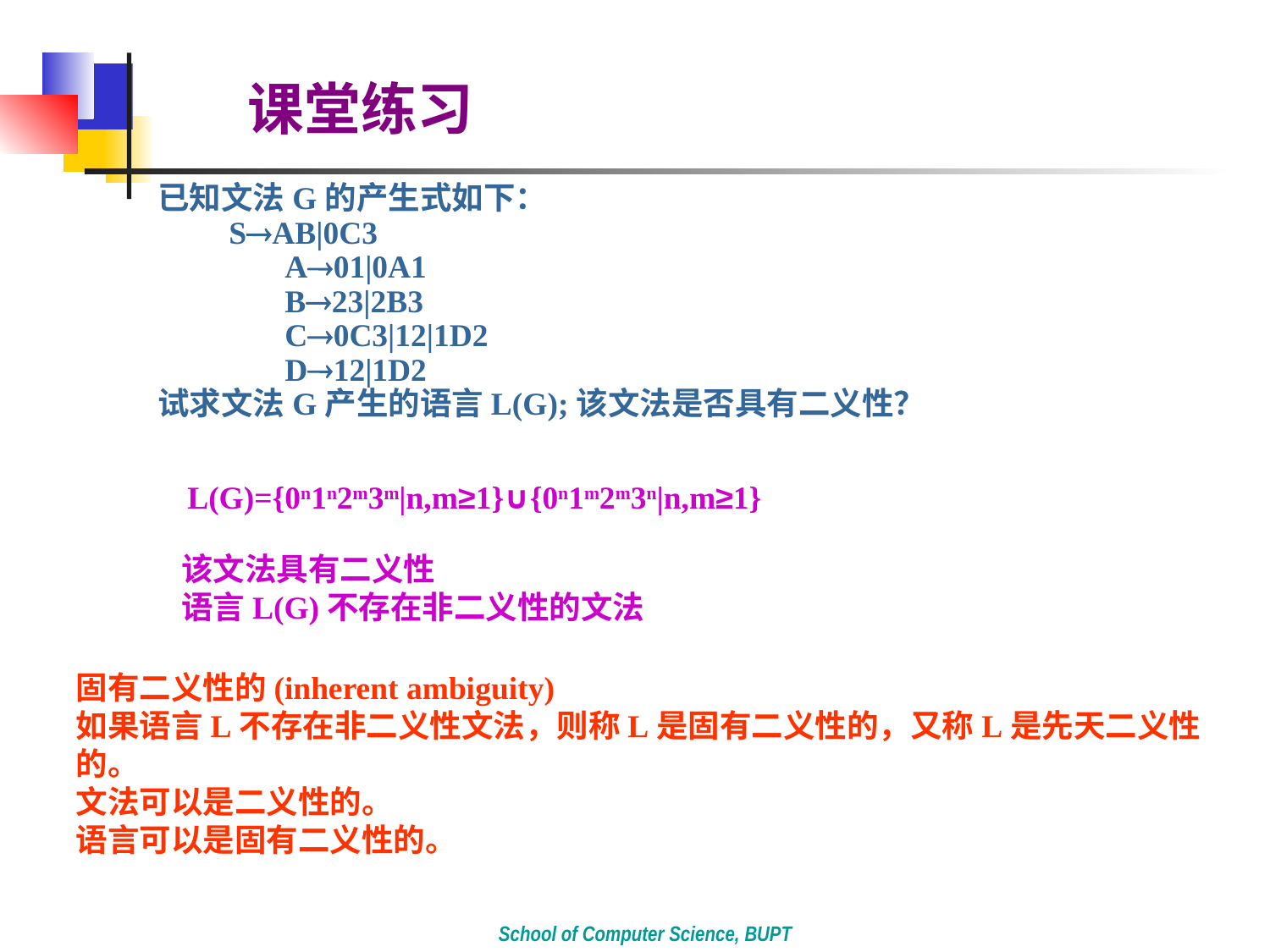

课堂练习
已知文法G的产生式如下：
        S→AB|0C3
	A→01|0A1
	B→23|2B3
	C→0C3|12|1D2
	D→12|1D2
试求文法G产生的语言L(G);该文法是否具有二义性？
L(G)={0n1n2m3m|n,m≥1}∪{0n1m2m3n|n,m≥1}
该文法具有二义性
语言L(G)不存在非二义性的文法
固有二义性的(inherent ambiguity)
如果语言L不存在非二义性文法，则称L是固有二义性的，又称L是先天二义性的。
文法可以是二义性的。
语言可以是固有二义性的。
School of Computer Science, BUPT
14